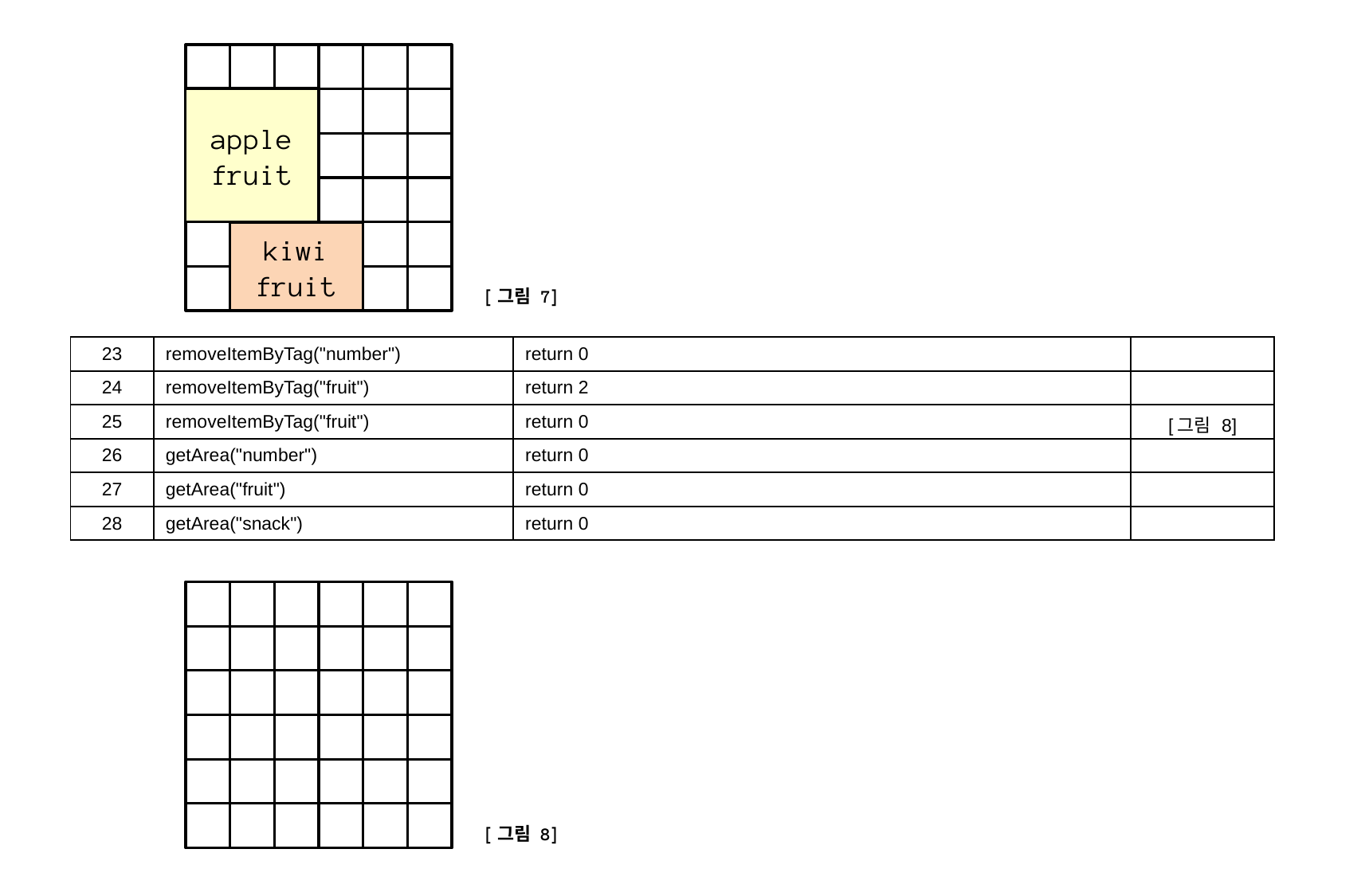

apple fruit
kiwi fruit
[그림 7]
| 23 | removeItemByTag("number") | return 0 |  |
| --- | --- | --- | --- |
| 24 | removeItemByTag("fruit") | return 2 |  |
| 25 | removeItemByTag("fruit") | return 0 | [그림 8] |
| 26 | getArea("number") | return 0 |  |
| 27 | getArea("fruit") | return 0 |  |
| 28 | getArea("snack") | return 0 |  |

[그림 8]